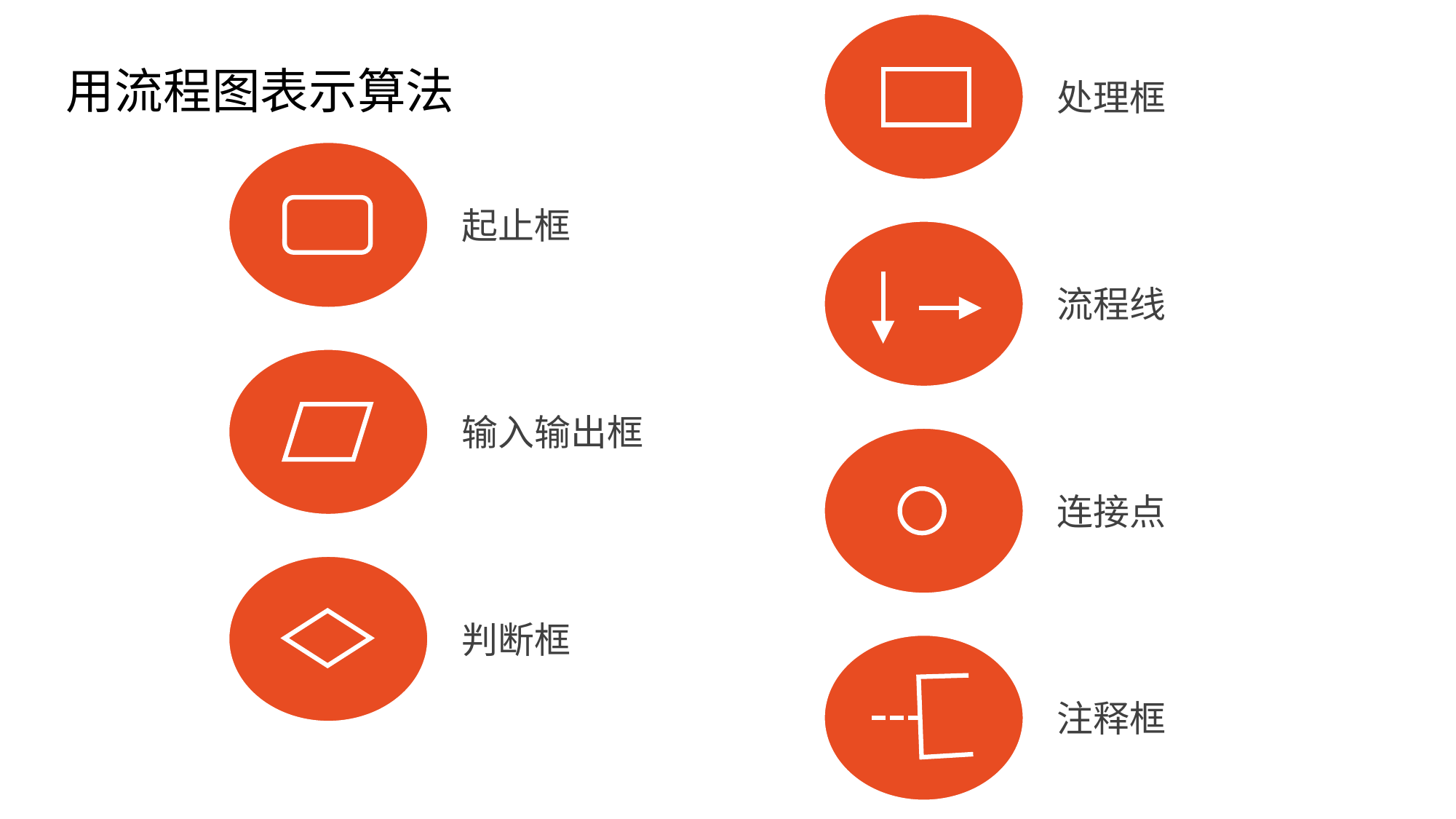

# 用流程图表示算法

处理框

起止框

流程线

输入输出框

连接点

判断框

注释框